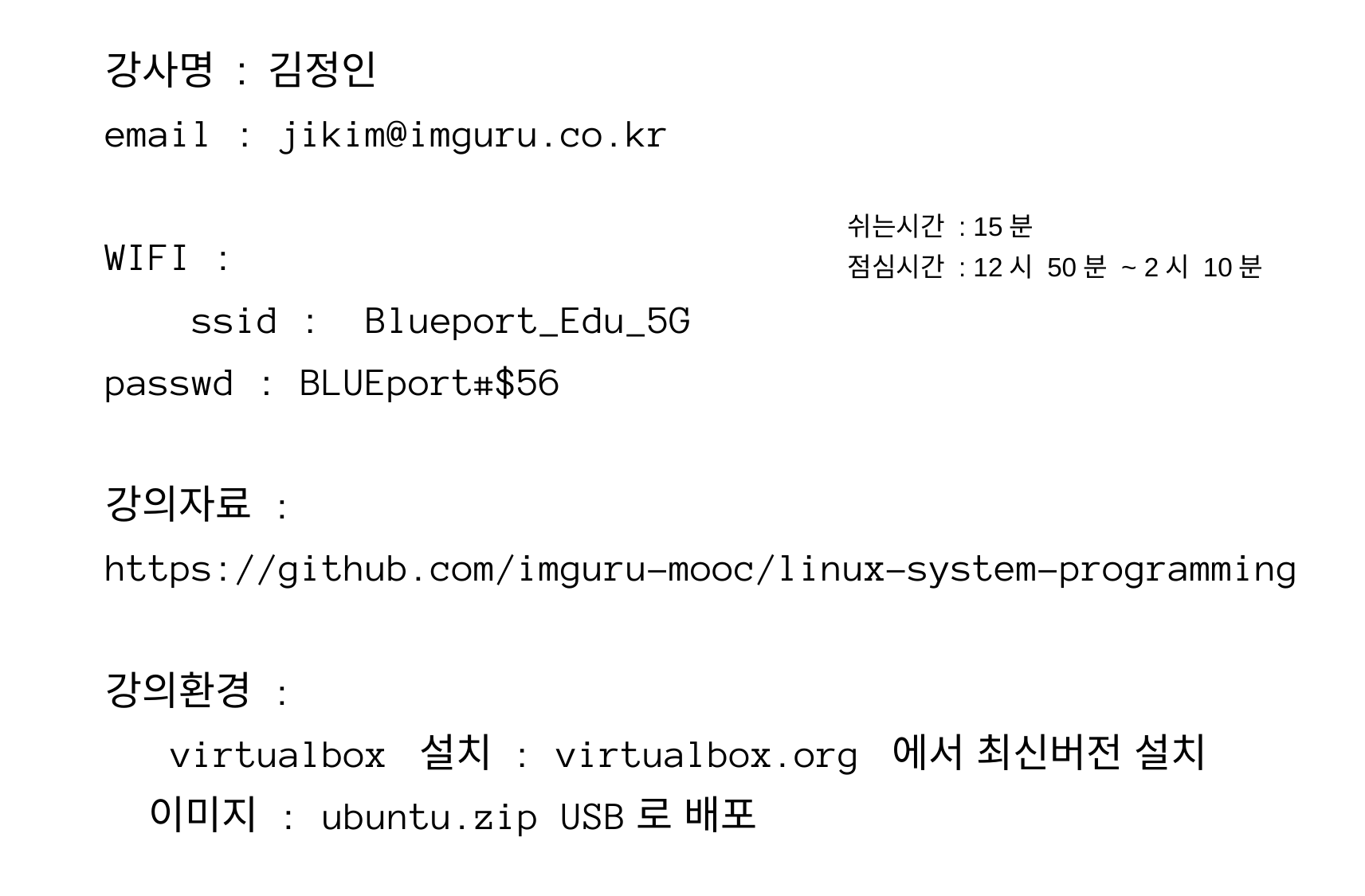

강사명 : 김정인
email : jikim@imguru.co.kr

WIFI :
    ssid :  Blueport_Edu_5G
passwd : BLUEport#$56

강의자료 :
https://github.com/imguru-mooc/linux-system-programming

강의환경 :
   virtualbox 설치 : virtualbox.org 에서 최신버전 설치
   이미지 : ubuntu.zip USB로 배포
쉬는시간 : 15분
점심시간 : 12시 50분 ~ 2시 10분